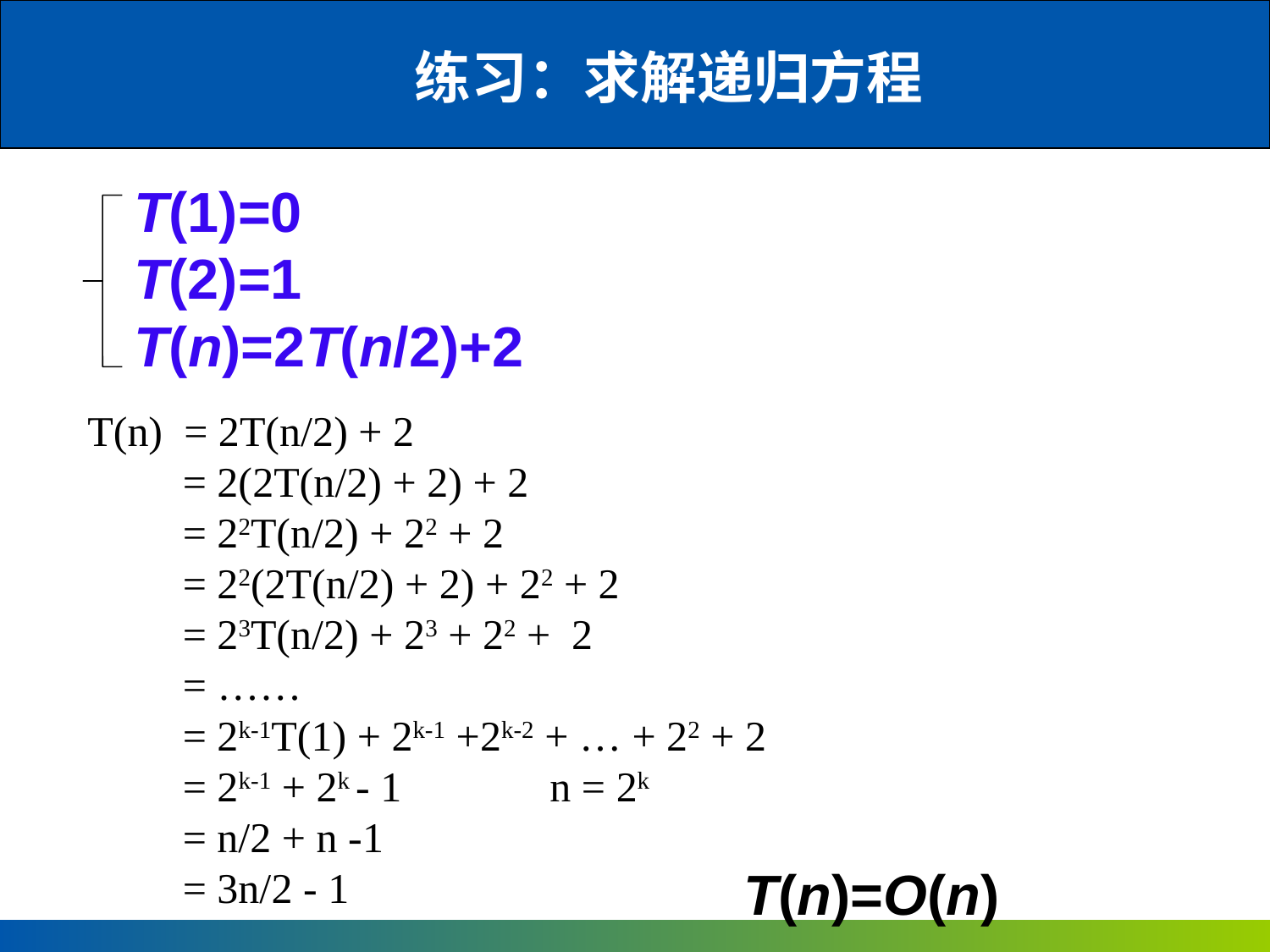

练习：求解递归方程
T(1)=0
T(2)=1
T(n)=2T(n/2)+2

T(n)  = 2T(n/2) + 2
         = 2(2T(n/2) + 2) + 2
         = 22T(n/2) + 22 + 2
         = 22(2T(n/2) + 2) + 22 + 2
         = 23T(n/2) + 23 + 22 +  2
         = ……
         = 2k-1T(1) + 2k-1 +2k-2 + … + 22 + 2
         = 2k-1 + 2k - 1              n = 2k
         = n/2 + n -1
         = 3n/2 - 1
T(n)=O(n)